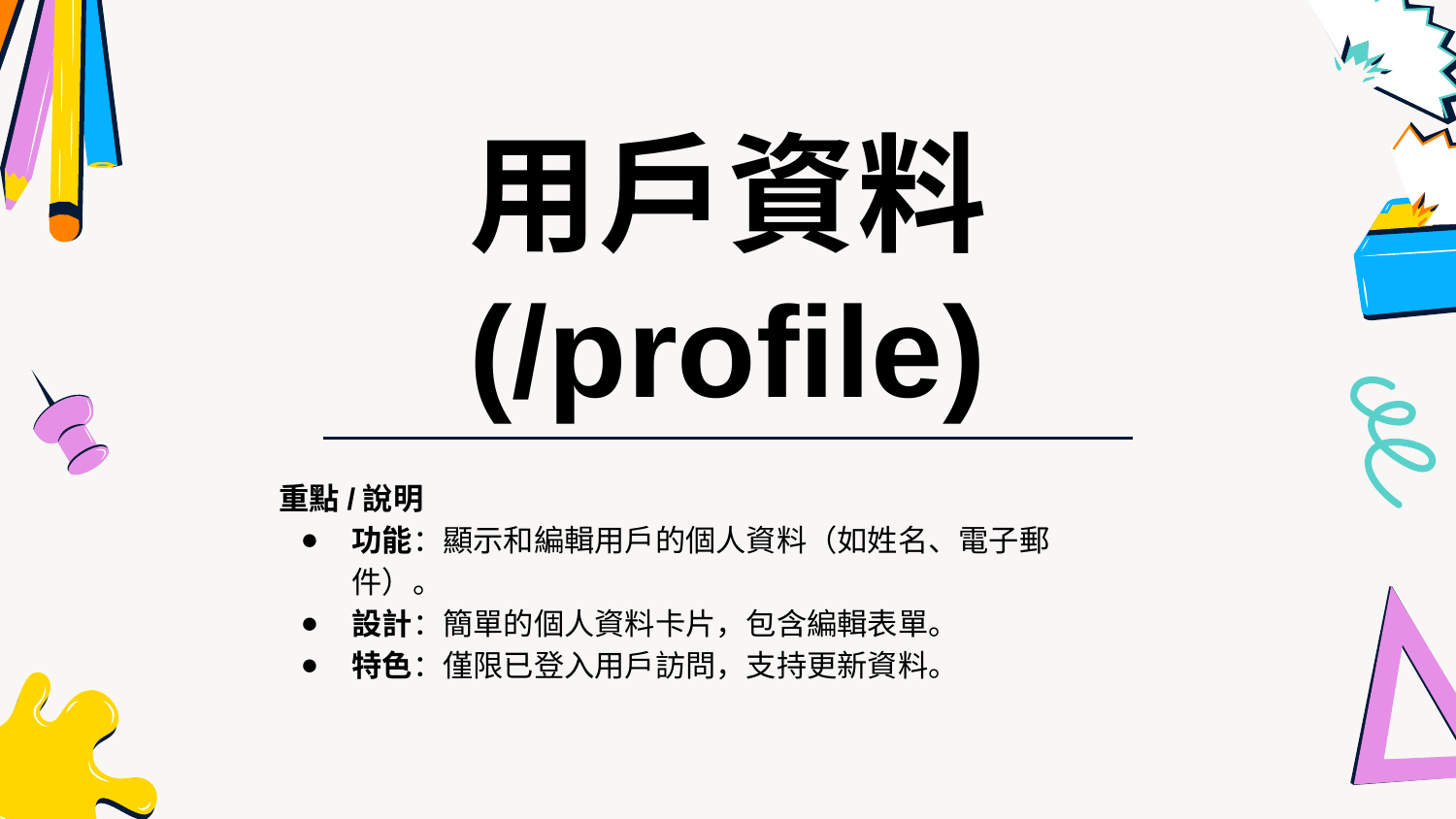

用戶資料 (/profile)
重點/說明
功能：顯示和編輯用戶的個人資料（如姓名、電子郵件）。
設計：簡單的個人資料卡片，包含編輯表單。
特色：僅限已登入用戶訪問，支持更新資料。